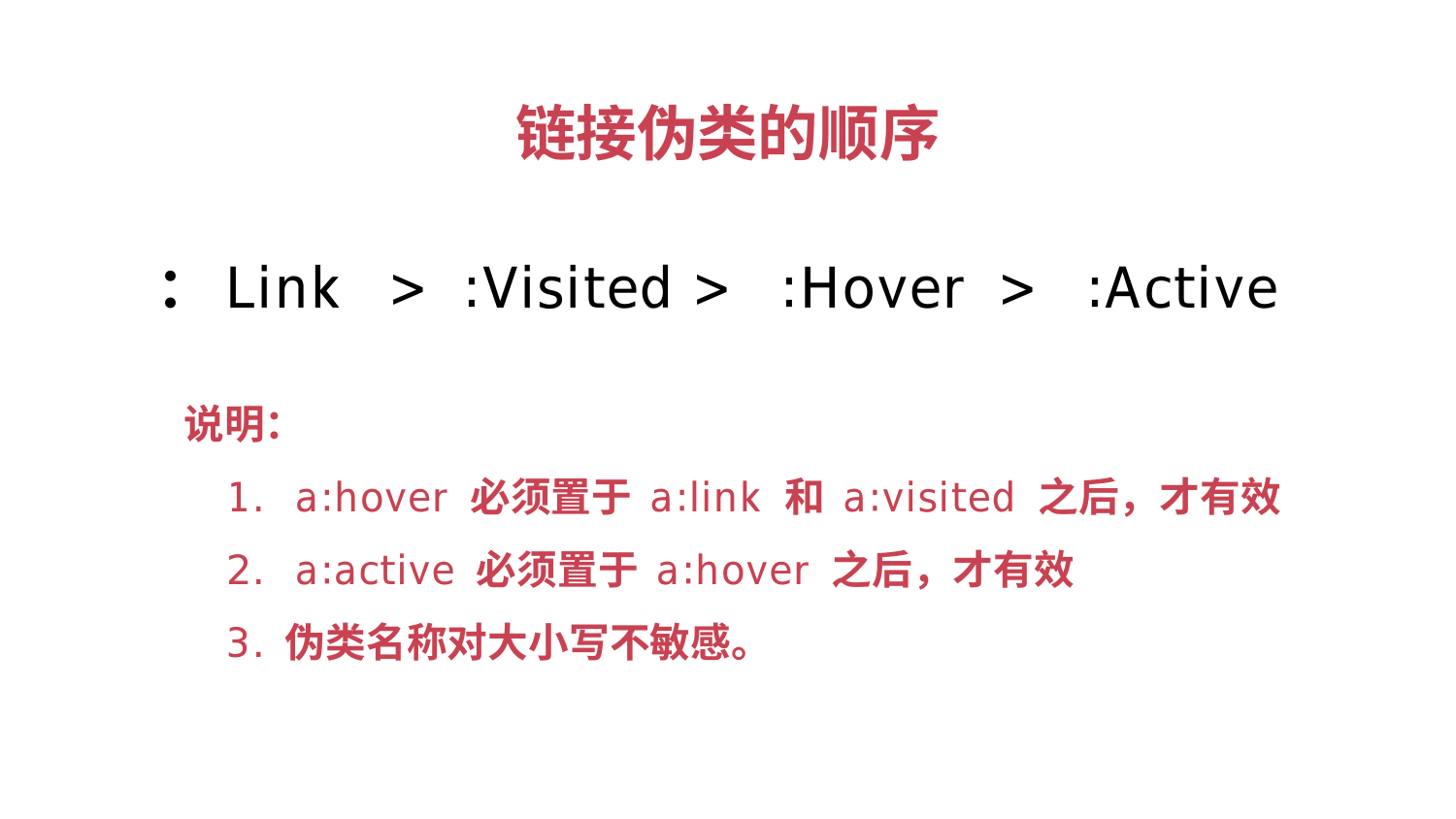

链接伪类的顺序
：Link   >  :Visited >   :Hover  >   :Active
说明：
1.   a:hover 必须置于 a:link 和 a:visited 之后，才有效
2.   a:active 必须置于 a:hover 之后，才有效
3. 伪类名称对大小写不敏感。